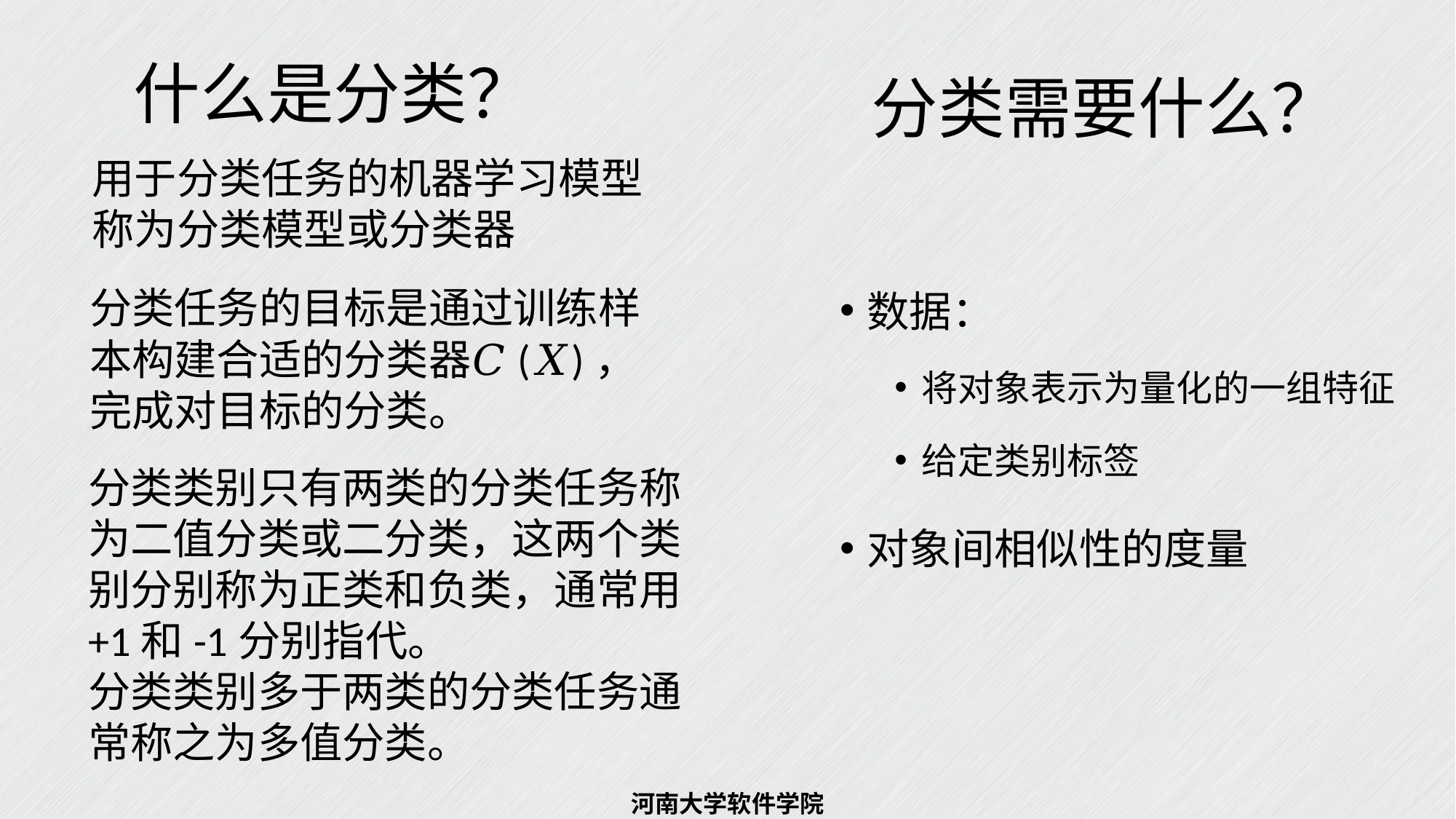

什么是分类？
# 分类需要什么？
用于分类任务的机器学习模型称为分类模型或分类器
数据：
将对象表示为量化的一组特征
给定类别标签
对象间相似性的度量

分类任务的目标是通过训练样本构建合适的分类器𝐶(𝑋)，完成对目标的分类。
分类类别只有两类的分类任务称为二值分类或二分类，这两个类别分别称为正类和负类，通常用+1和-1分别指代。
分类类别多于两类的分类任务通常称之为多值分类。